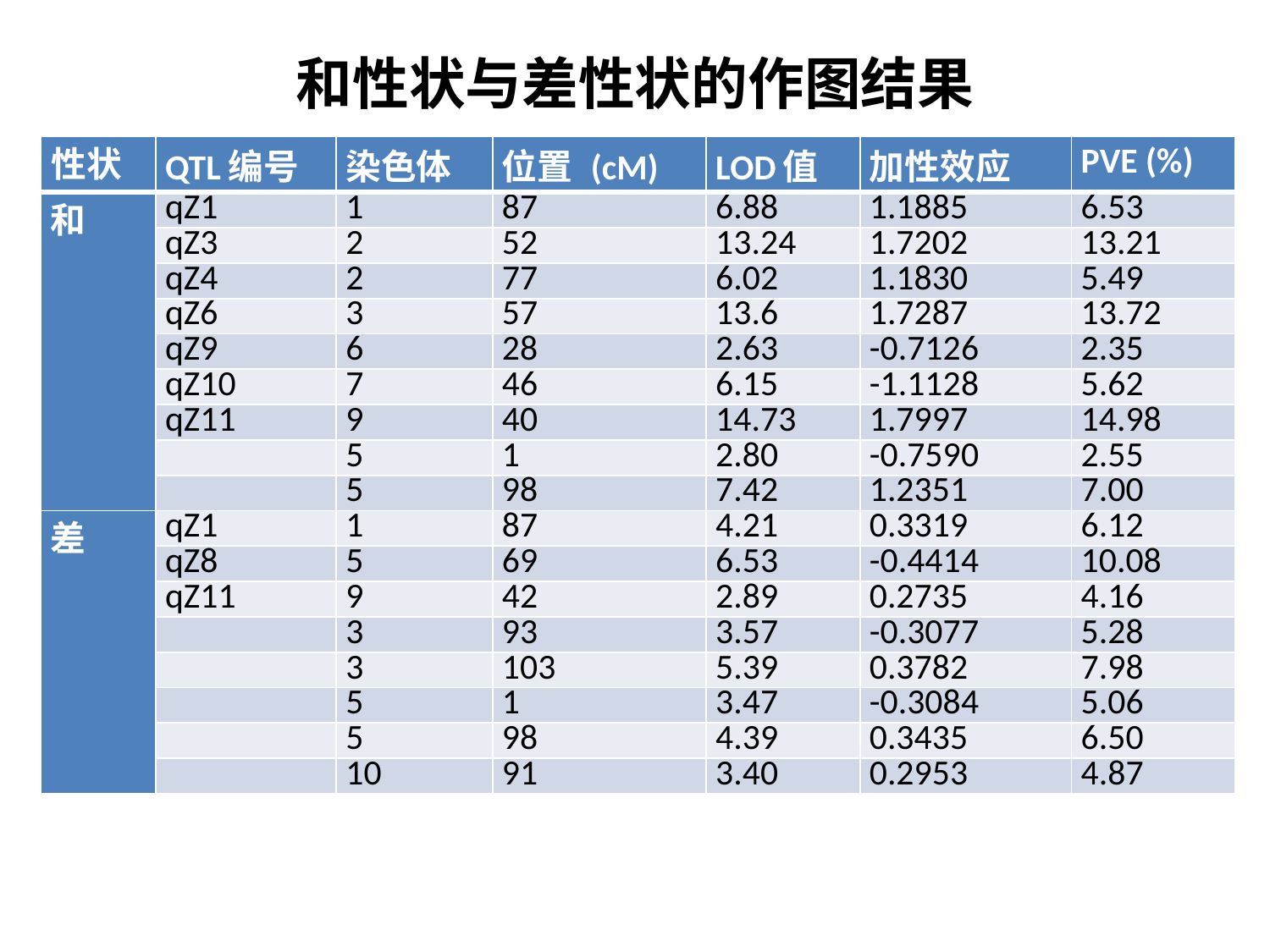

# 和性状与差性状的作图结果
| 性状 | QTL编号 | 染色体 | 位置 (cM) | LOD值 | 加性效应 | PVE (%) |
| --- | --- | --- | --- | --- | --- | --- |
| 和 | qZ1 | 1 | 87 | 6.88 | 1.1885 | 6.53 |
|  | qZ3 | 2 | 52 | 13.24 | 1.7202 | 13.21 |
|  | qZ4 | 2 | 77 | 6.02 | 1.1830 | 5.49 |
|  | qZ6 | 3 | 57 | 13.6 | 1.7287 | 13.72 |
|  | qZ9 | 6 | 28 | 2.63 | -0.7126 | 2.35 |
|  | qZ10 | 7 | 46 | 6.15 | -1.1128 | 5.62 |
|  | qZ11 | 9 | 40 | 14.73 | 1.7997 | 14.98 |
|  |  | 5 | 1 | 2.80 | -0.7590 | 2.55 |
|  |  | 5 | 98 | 7.42 | 1.2351 | 7.00 |
| 差 | qZ1 | 1 | 87 | 4.21 | 0.3319 | 6.12 |
|  | qZ8 | 5 | 69 | 6.53 | -0.4414 | 10.08 |
|  | qZ11 | 9 | 42 | 2.89 | 0.2735 | 4.16 |
|  |  | 3 | 93 | 3.57 | -0.3077 | 5.28 |
|  |  | 3 | 103 | 5.39 | 0.3782 | 7.98 |
|  |  | 5 | 1 | 3.47 | -0.3084 | 5.06 |
|  |  | 5 | 98 | 4.39 | 0.3435 | 6.50 |
|  |  | 10 | 91 | 3.40 | 0.2953 | 4.87 |